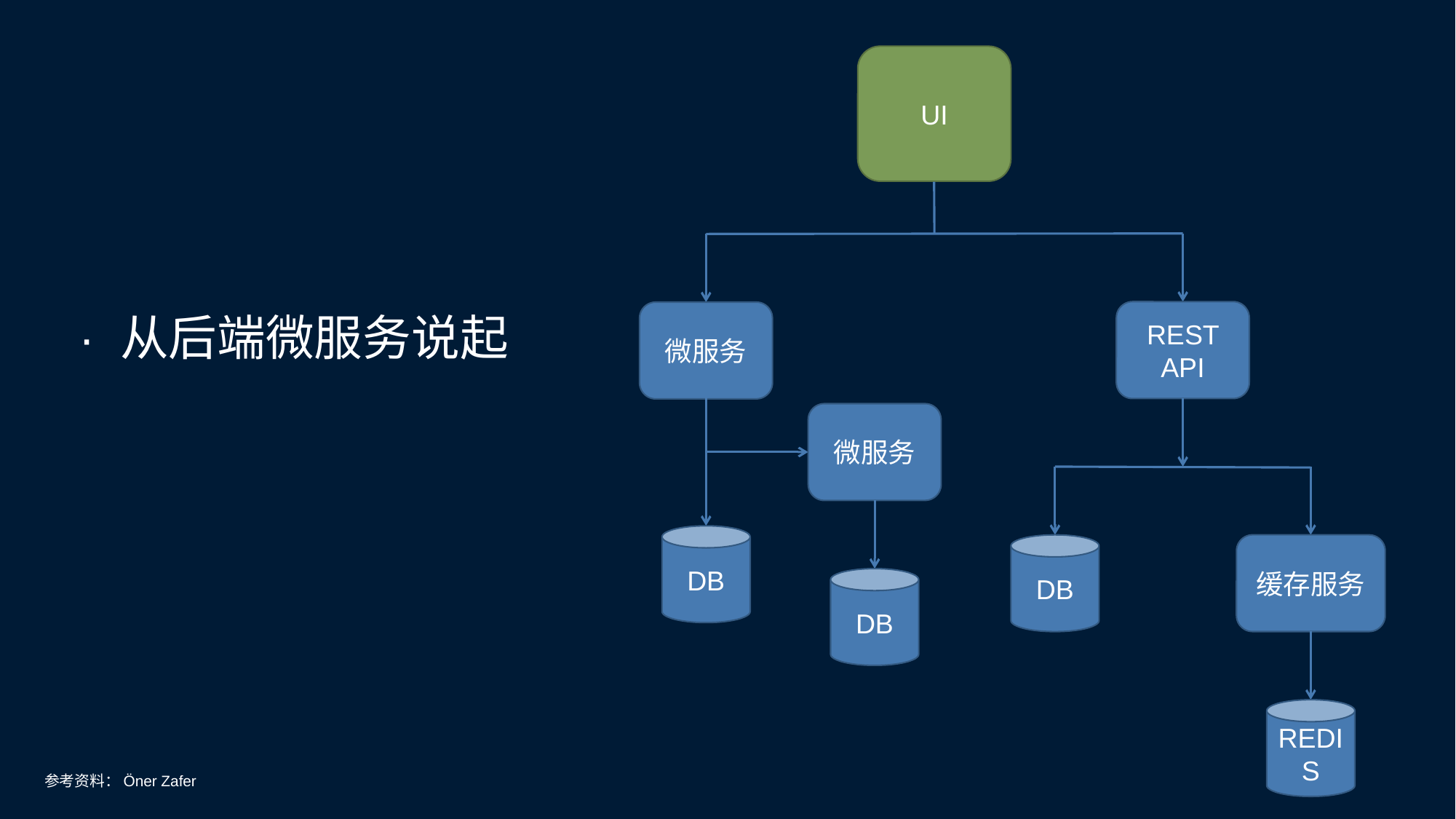

UI
· 从后端微服务说起
REST API
微服务
微服务
DB
DB
缓存服务
DB
REDIS
参考资料：Öner Zafer